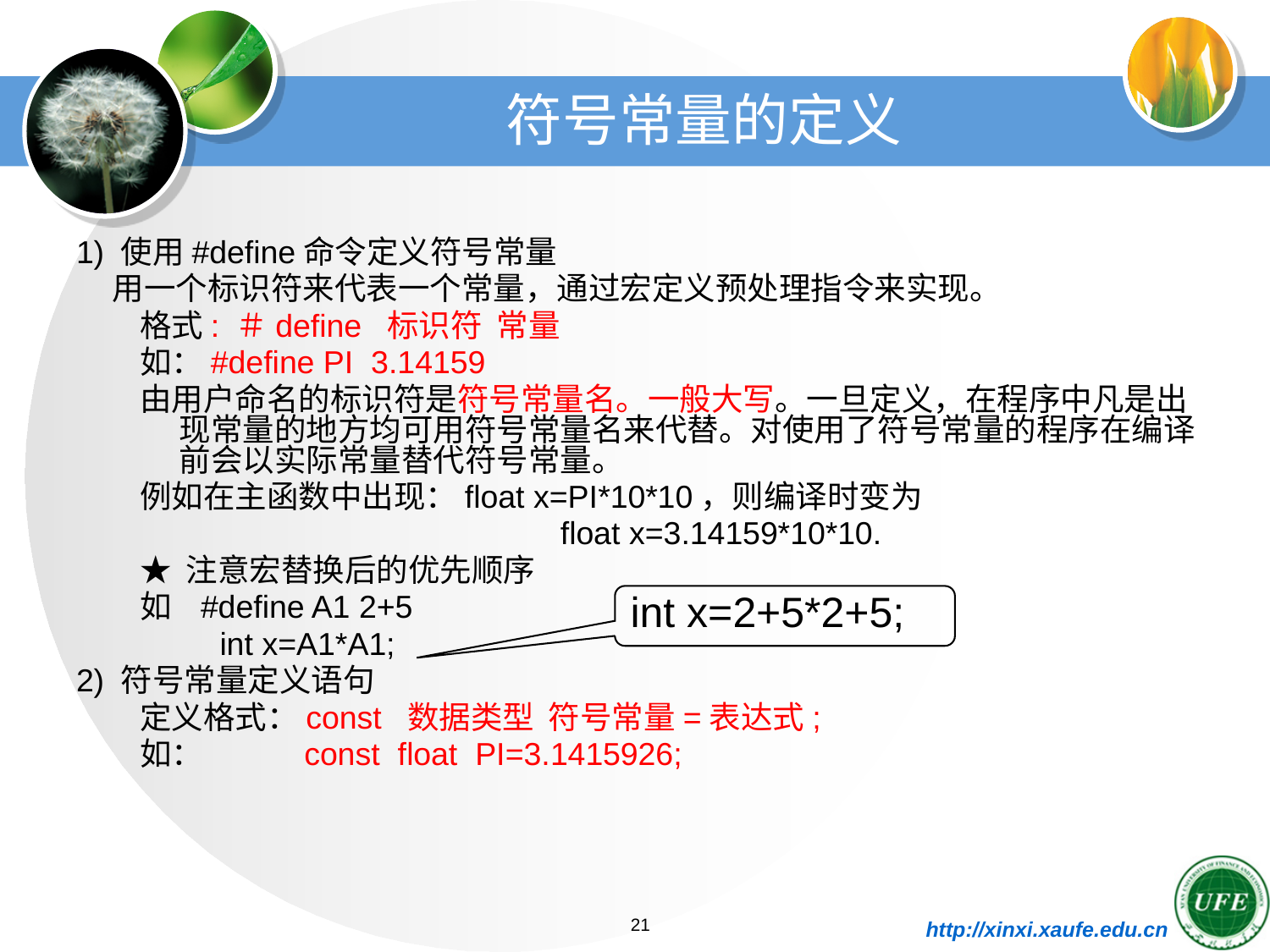

# 符号常量的定义
1) 使用#define命令定义符号常量
    用一个标识符来代表一个常量，通过宏定义预处理指令来实现。
格式: ＃define  标识符  常量
如：#define PI  3.14159
由用户命名的标识符是符号常量名。一般大写。一旦定义，在程序中凡是出现常量的地方均可用符号常量名来代替。对使用了符号常量的程序在编译前会以实际常量替代符号常量。
例如在主函数中出现：float x=PI*10*10，则编译时变为
				float x=3.14159*10*10.
★ 注意宏替换后的优先顺序
如   #define A1 2+5
         int x=A1*A1;
2) 符号常量定义语句
定义格式：const  数据类型  符号常量=表达式;
如：             const  float  PI=3.1415926;
int x=2+5*2+5;

21
http://xinxi.xaufe.edu.cn